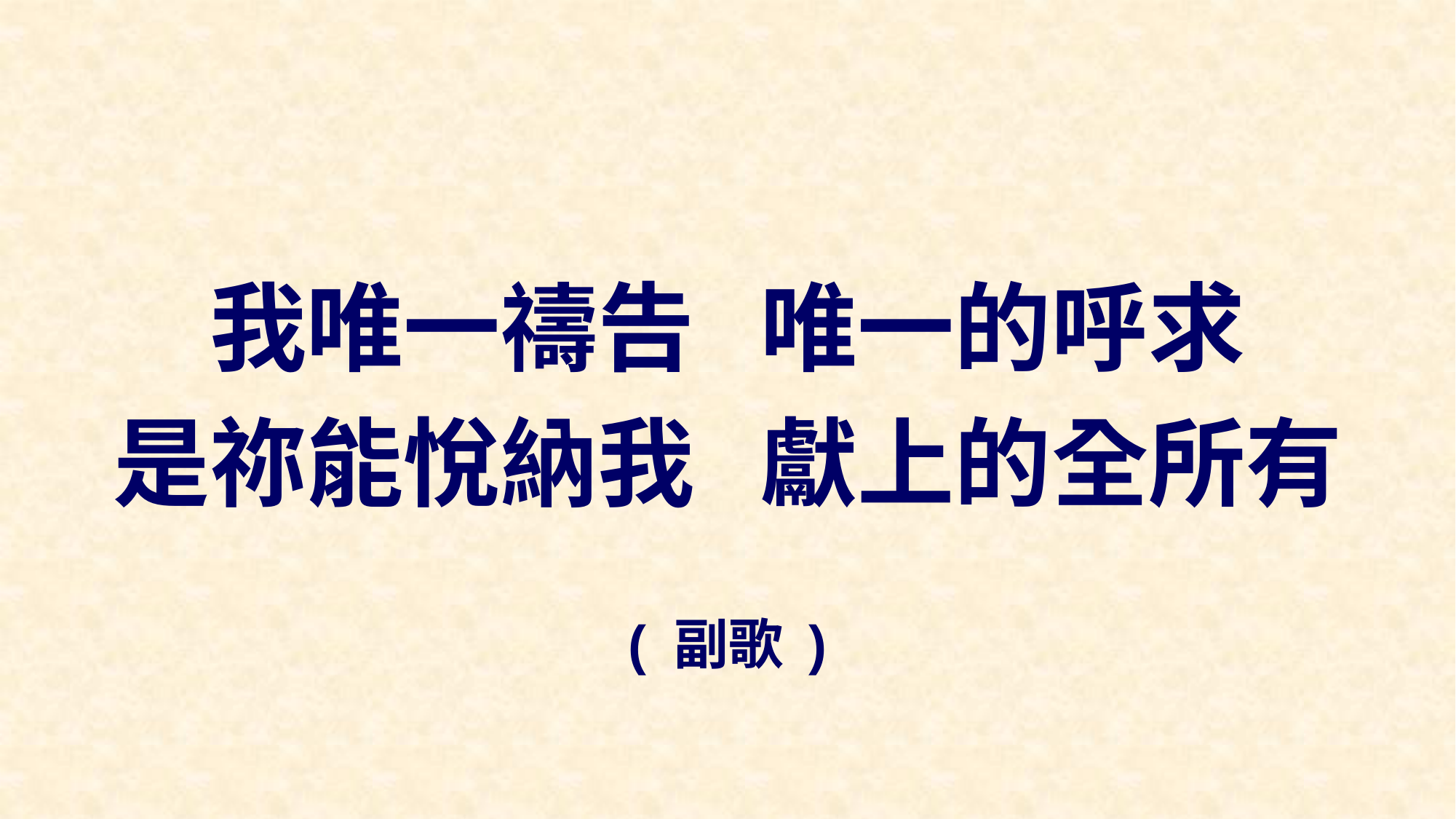

我唯一禱告   唯一的呼求
是祢能悅納我   獻上的全所有
( 副歌 )